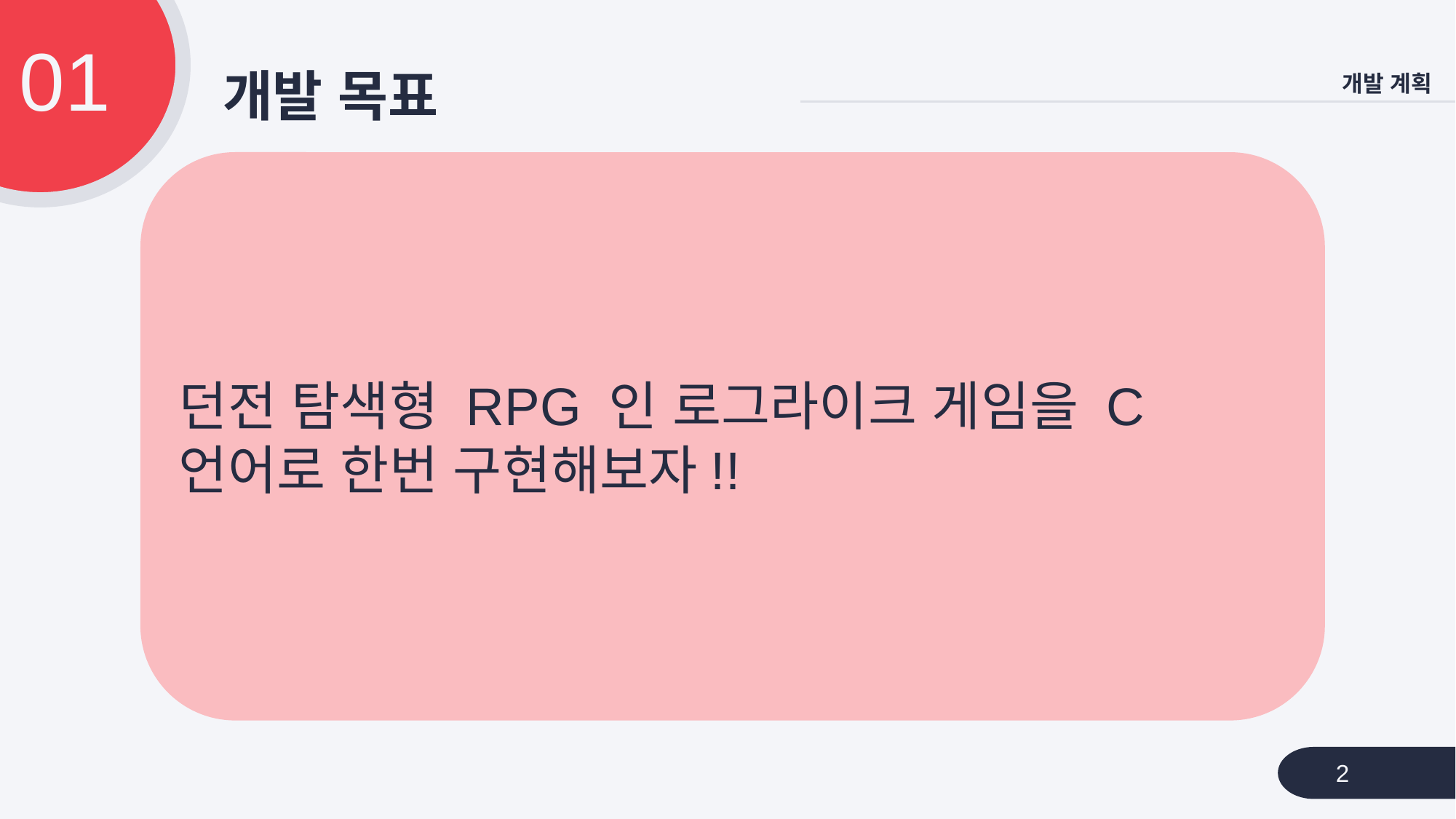

01
개발 계획
# 개발 목표
던전 탐색형 RPG 인 로그라이크 게임을 C언어로 한번 구현해보자!!
2